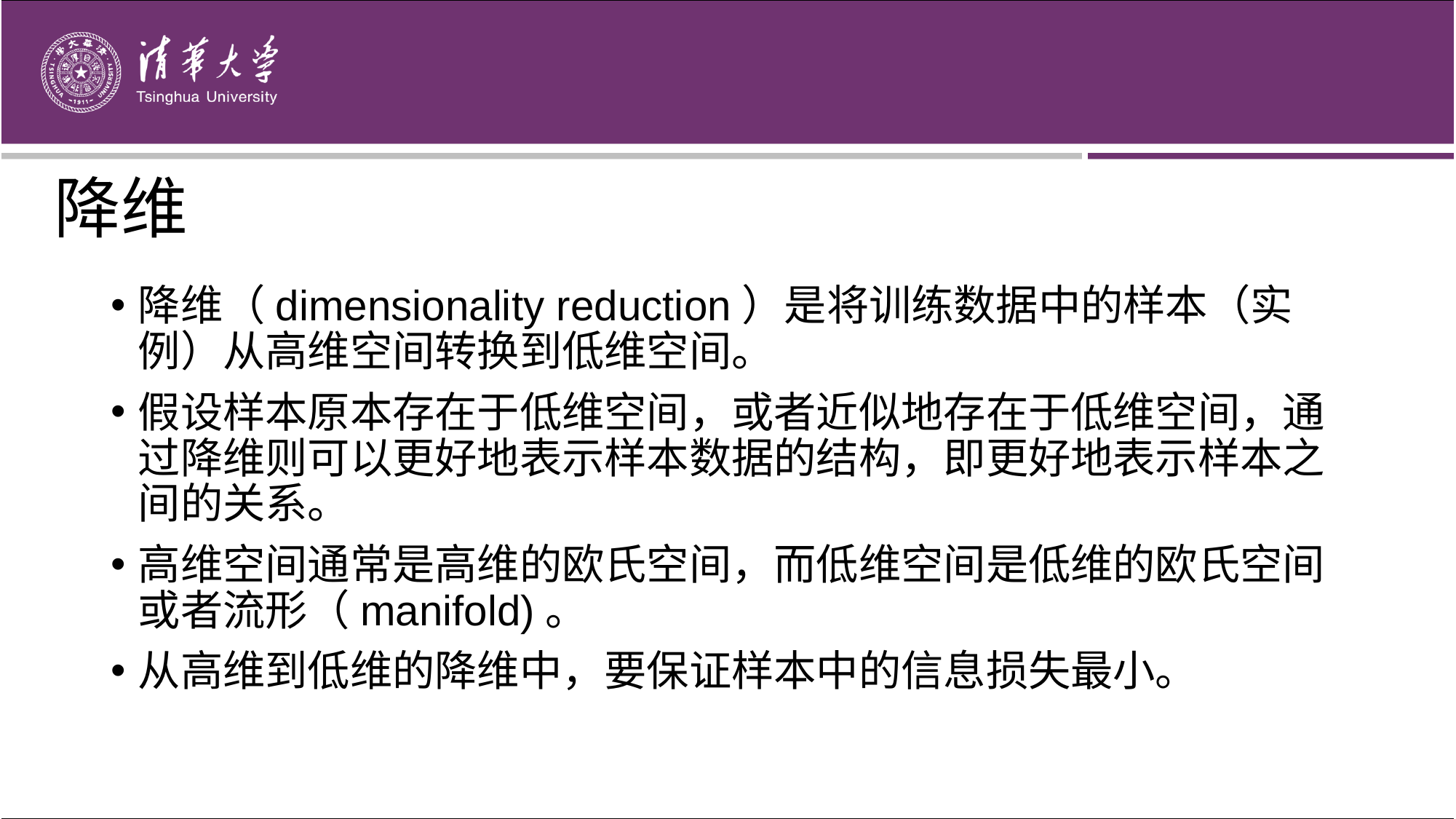

# 降维
降维（dimensionality reduction）是将训练数据中的样本（实例）从高维空间转换到低维空间。
假设样本原本存在于低维空间，或者近似地存在于低维空间，通过降维则可以更好地表示样本数据的结构，即更好地表示样本之间的关系。
高维空间通常是高维的欧氏空间，而低维空间是低维的欧氏空间或者流形（manifold)。
从高维到低维的降维中，要保证样本中的信息损失最小。